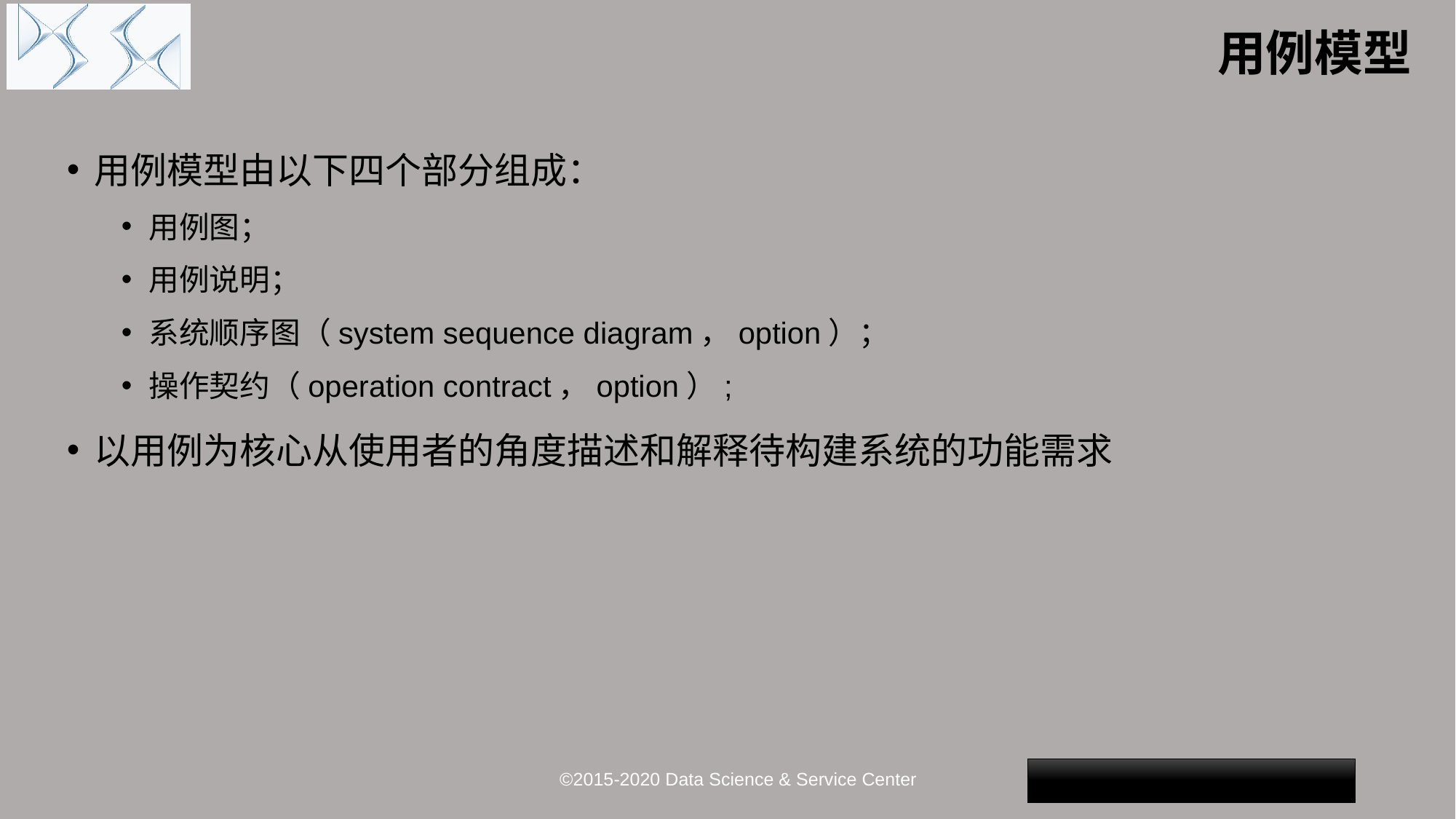

# 用例模型
用例模型由以下四个部分组成：
用例图；
用例说明；
系统顺序图（system sequence diagram，option）；
操作契约（operation contract，option）;
以用例为核心从使用者的角度描述和解释待构建系统的功能需求

©2015-2020 Data Science & Service Center
40